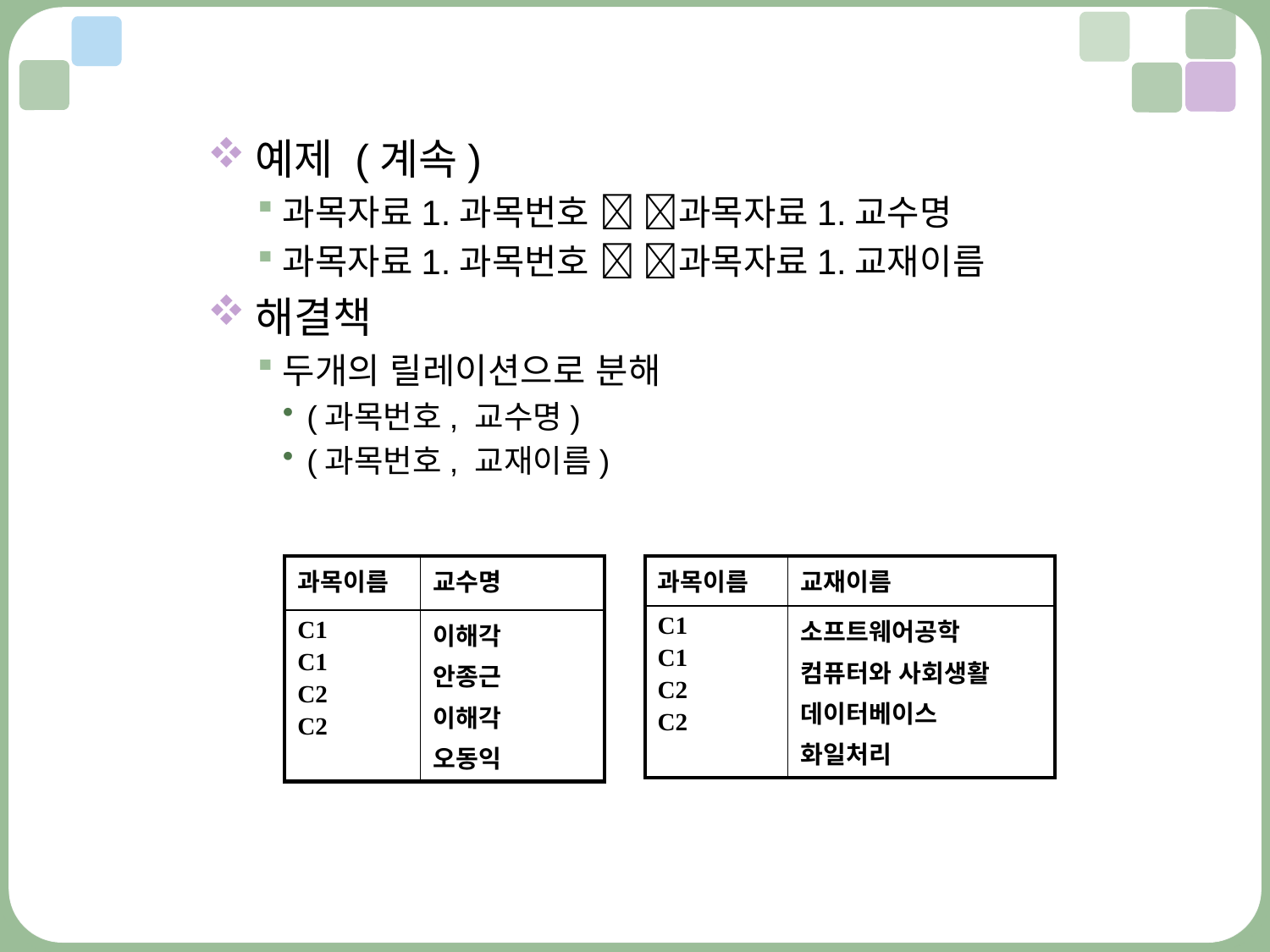

예제 (계속)
과목자료1.과목번호 → →과목자료1.교수명
과목자료1.과목번호 → →과목자료1.교재이름
해결책
두개의 릴레이션으로 분해
(과목번호, 교수명)
(과목번호, 교재이름)
| 과목이름 | 교수명 |
| --- | --- |
| C1 C1 C2 C2 | 이해각 안종근 이해각 오동익 |
| 과목이름 | 교재이름 |
| --- | --- |
| C1 C1 C2 C2 | 소프트웨어공학 컴퓨터와 사회생활 데이터베이스 화일처리 |